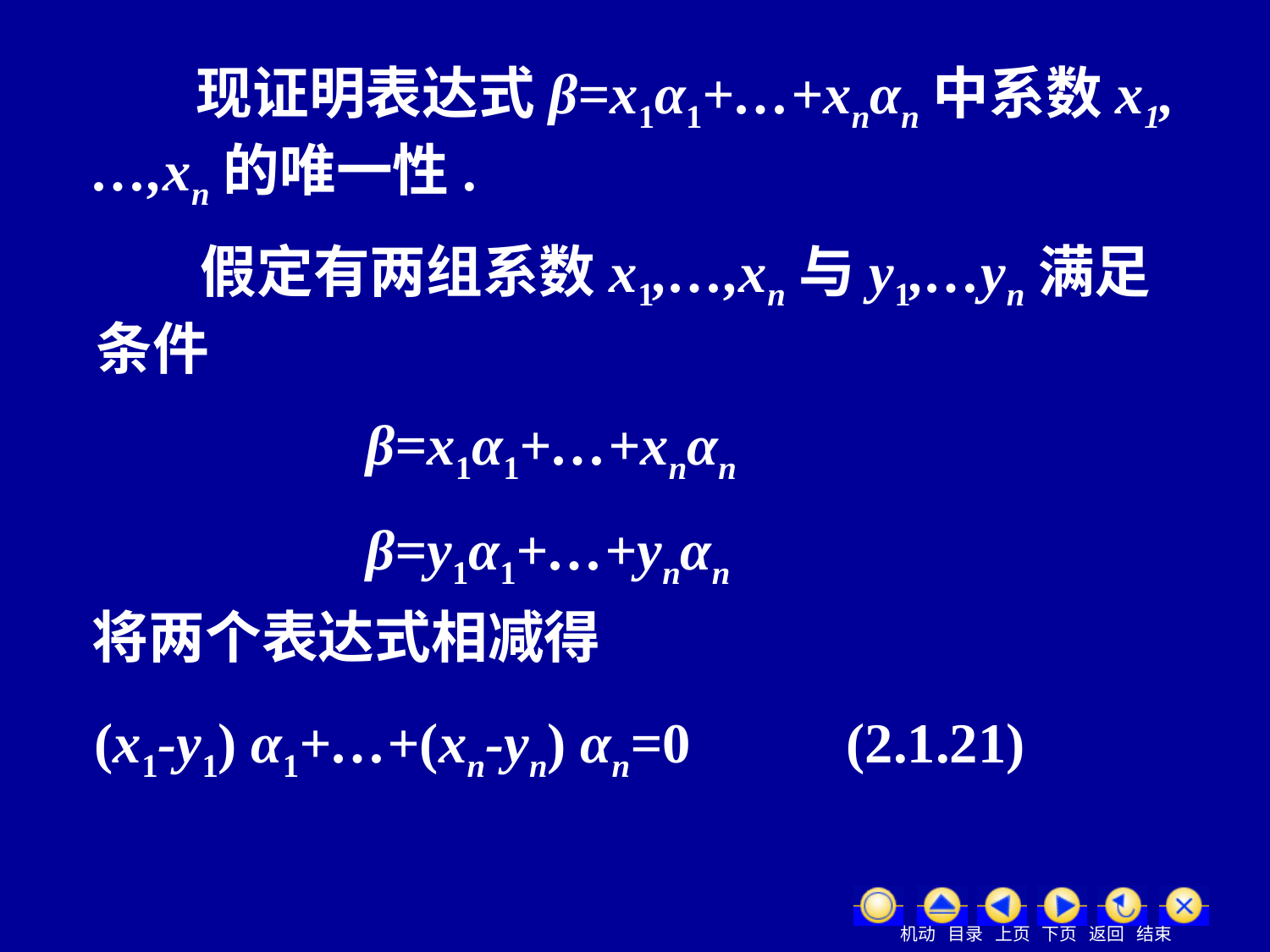

现证明表达式β=x1α1+…+xnαn中系数x1,…,xn的唯一性.
       假定有两组系数x1,…,xn与y1,…yn满足条件
                   β=x1α1+…+xnαn
                   β=y1α1+…+ynαn
将两个表达式相减得
(x1-y1) α1+…+(xn-yn) αn=0           (2.1.21)